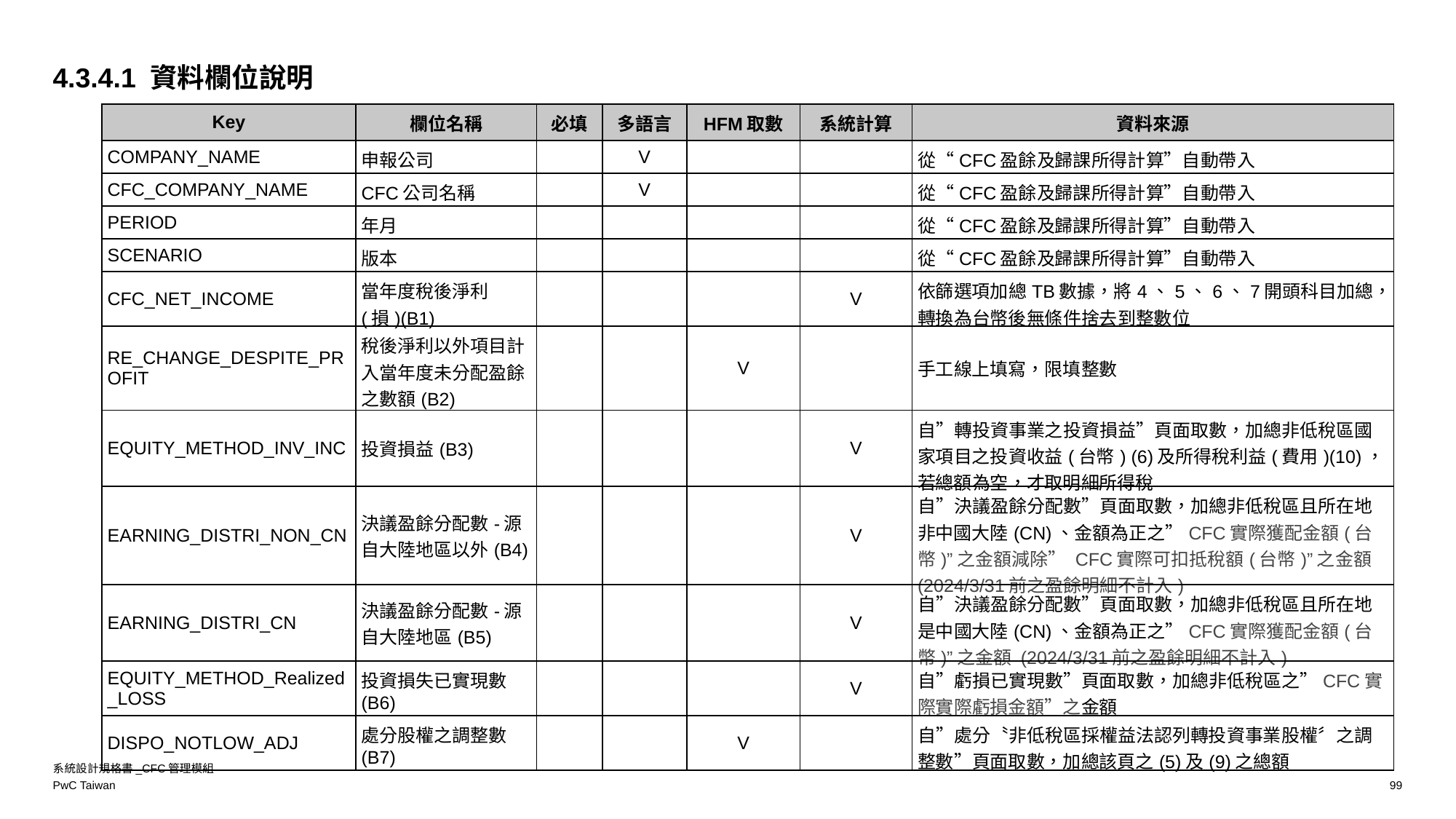

4.3.4.1 資料欄位說明
| Key | 欄位名稱 | 必填 | 多語言 | HFM取數 | 系統計算 | 資料來源 |
| --- | --- | --- | --- | --- | --- | --- |
| COMPANY\_NAME | 申報公司 |  | V |  |  | 從“CFC盈餘及歸課所得計算”自動帶入 |
| CFC\_COMPANY\_NAME | CFC公司名稱 |  | V |  |  | 從“CFC盈餘及歸課所得計算”自動帶入 |
| PERIOD | 年月 |  |  |  |  | 從“CFC盈餘及歸課所得計算”自動帶入 |
| SCENARIO | 版本 |  |  |  |  | 從“CFC盈餘及歸課所得計算”自動帶入 |
| CFC\_NET\_INCOME | 當年度稅後淨利(損)(B1) |  |  |  | V | 依篩選項加總TB數據，將4、5、6、7開頭科目加總，轉換為台幣後無條件捨去到整數位 |
| RE\_CHANGE\_DESPITE\_PROFIT | 稅後淨利以外項目計入當年度未分配盈餘之數額(B2) |  |  | V |  | 手工線上填寫，限填整數 |
| EQUITY\_METHOD\_INV\_INC | 投資損益(B3) |  |  |  | V | 自”轉投資事業之投資損益”頁面取數，加總非低稅區國家項目之投資收益(台幣) (6)及所得稅利益(費用)(10)，若總額為空，才取明細所得稅 |
| EARNING\_DISTRI\_NON\_CN | 決議盈餘分配數-源自大陸地區以外(B4) |  |  |  | V | 自”決議盈餘分配數”頁面取數，加總非低稅區且所在地非中國大陸(CN)、金額為正之”CFC實際獲配金額(台幣)”之金額減除” CFC實際可扣抵稅額(台幣)”之金額(2024/3/31前之盈餘明細不計入) |
| EARNING\_DISTRI\_CN | 決議盈餘分配數-源自大陸地區(B5) |  |  |  | V | 自”決議盈餘分配數”頁面取數，加總非低稅區且所在地是中國大陸(CN)、金額為正之”CFC實際獲配金額(台幣)”之金額 (2024/3/31前之盈餘明細不計入) |
| EQUITY\_METHOD\_Realized\_LOSS | 投資損失已實現數(B6) |  |  |  | V | 自”虧損已實現數”頁面取數，加總非低稅區之”CFC實際實際虧損金額”之金額 |
| DISPO\_NOTLOW\_ADJ | 處分股權之調整數(B7) |  |  | V |  | 自”處分〝非低稅區採權益法認列轉投資事業股權〞之調整數”頁面取數，加總該頁之(5)及(9)之總額 |
系統設計規格書_CFC管理模組
99